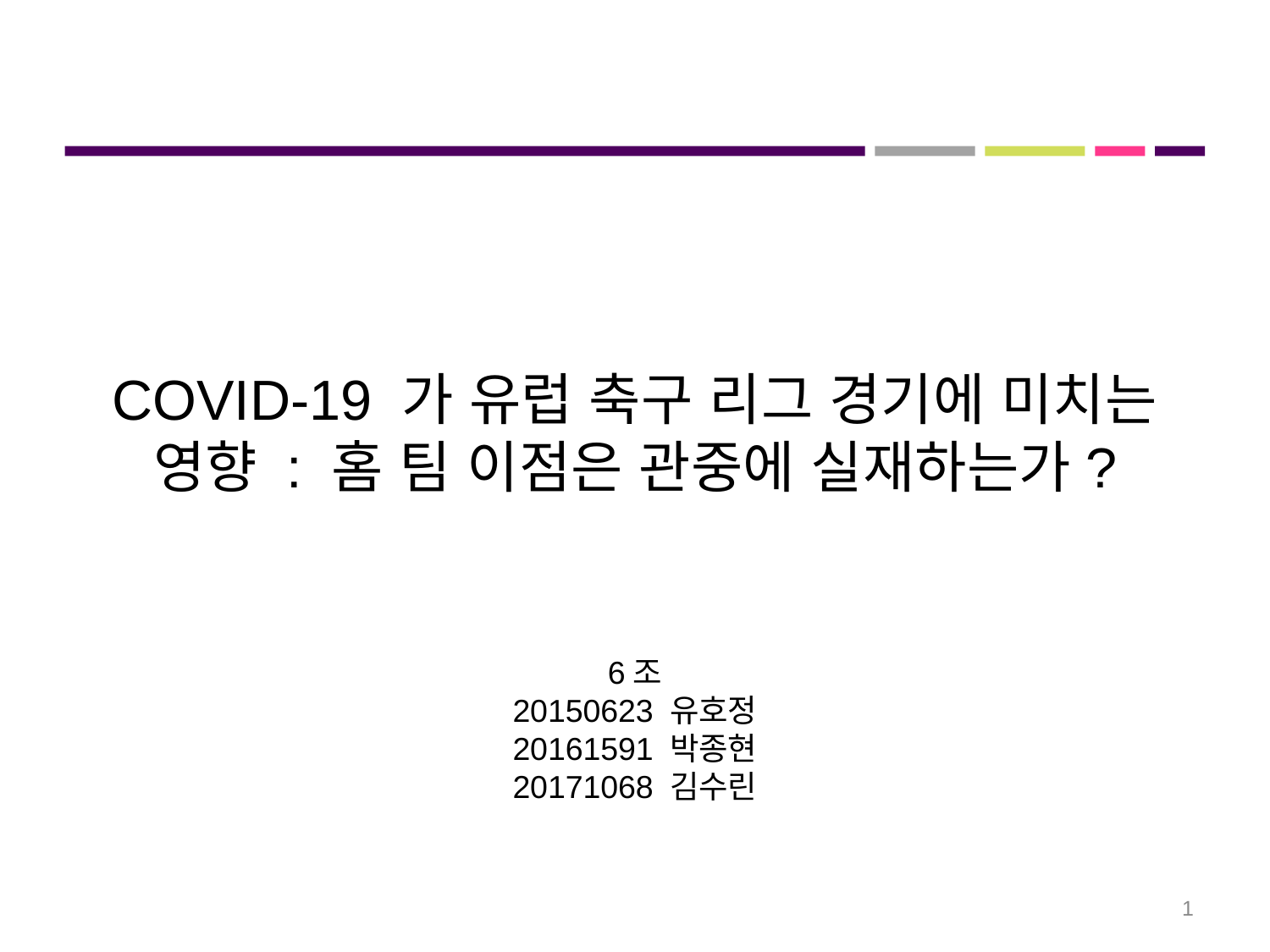

# COVID-19 가 유럽 축구 리그 경기에 미치는 영향 : 홈 팀 이점은 관중에 실재하는가?
6조
20150623 유호정
20161591 박종현
20171068 김수린
1